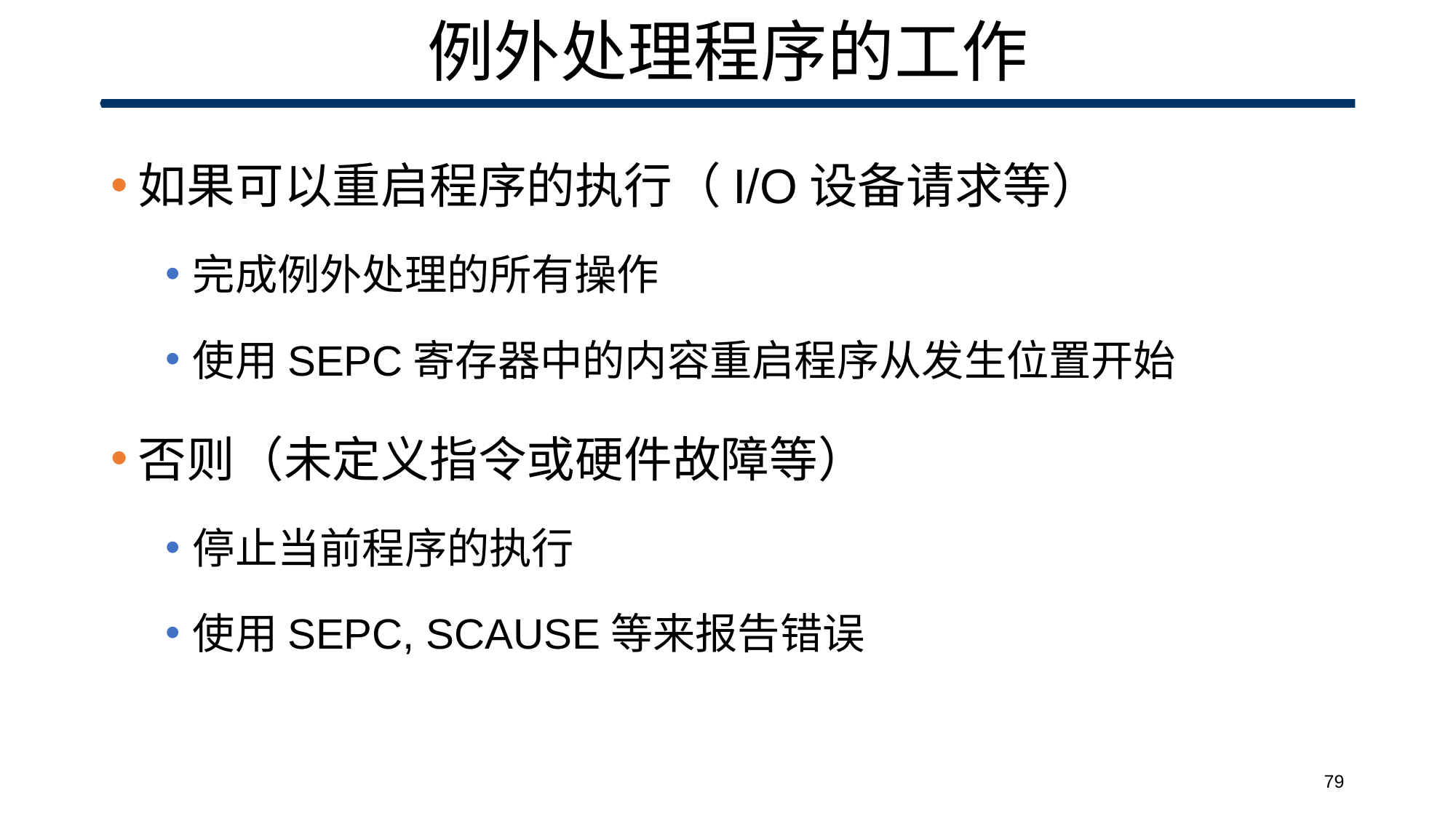

# 例外处理程序的工作
如果可以重启程序的执行（I/O设备请求等）
完成例外处理的所有操作
使用SEPC寄存器中的内容重启程序从发生位置开始
否则（未定义指令或硬件故障等）
停止当前程序的执行
使用SEPC, SCAUSE等来报告错误
79